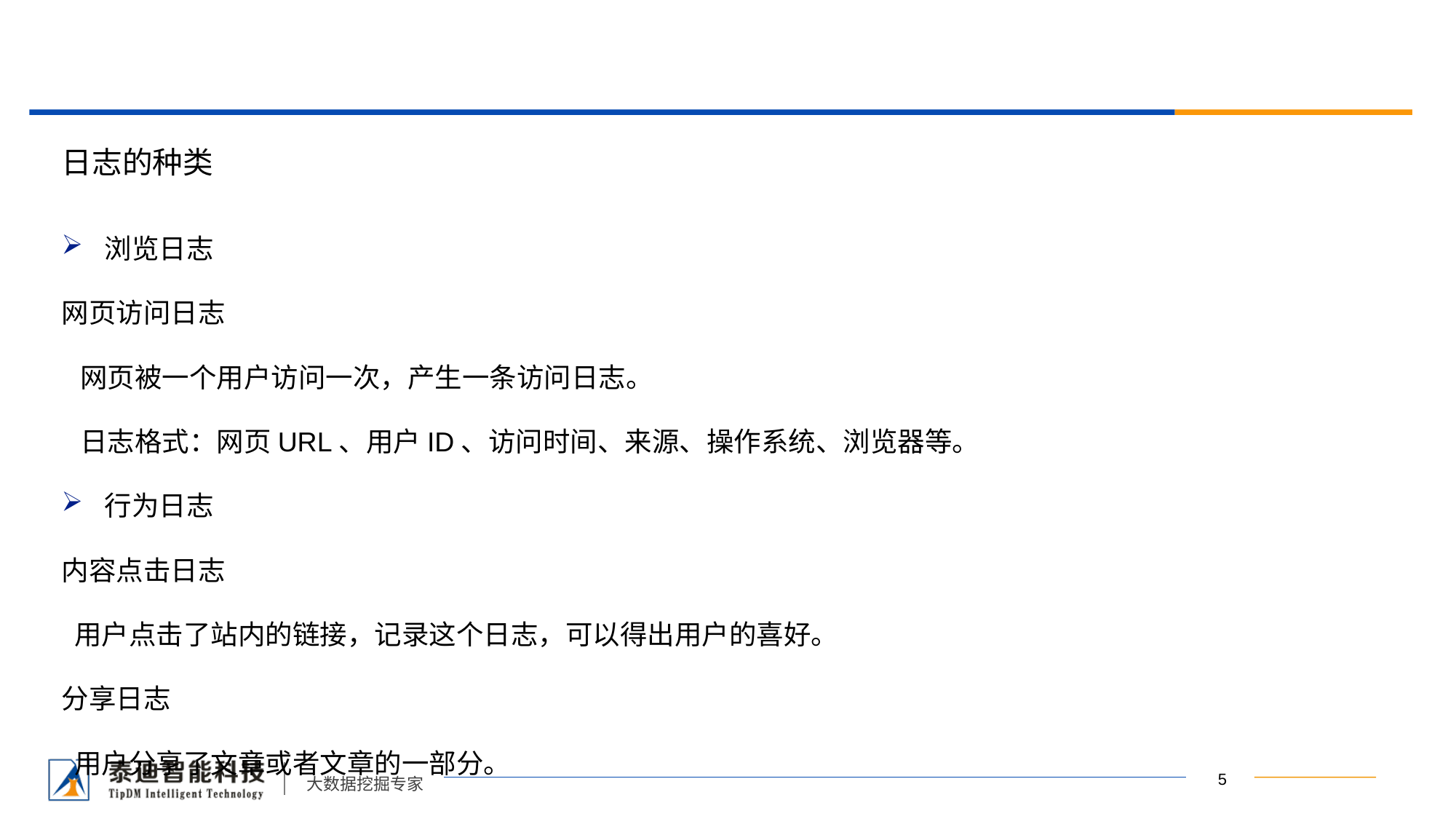

#
日志的种类
浏览日志
网页访问日志
  网页被一个用户访问一次，产生一条访问日志。
  日志格式：网页URL、用户ID、访问时间、来源、操作系统、浏览器等。
行为日志
内容点击日志
 用户点击了站内的链接，记录这个日志，可以得出用户的喜好。
分享日志
 用户分享了文章或者文章的一部分。